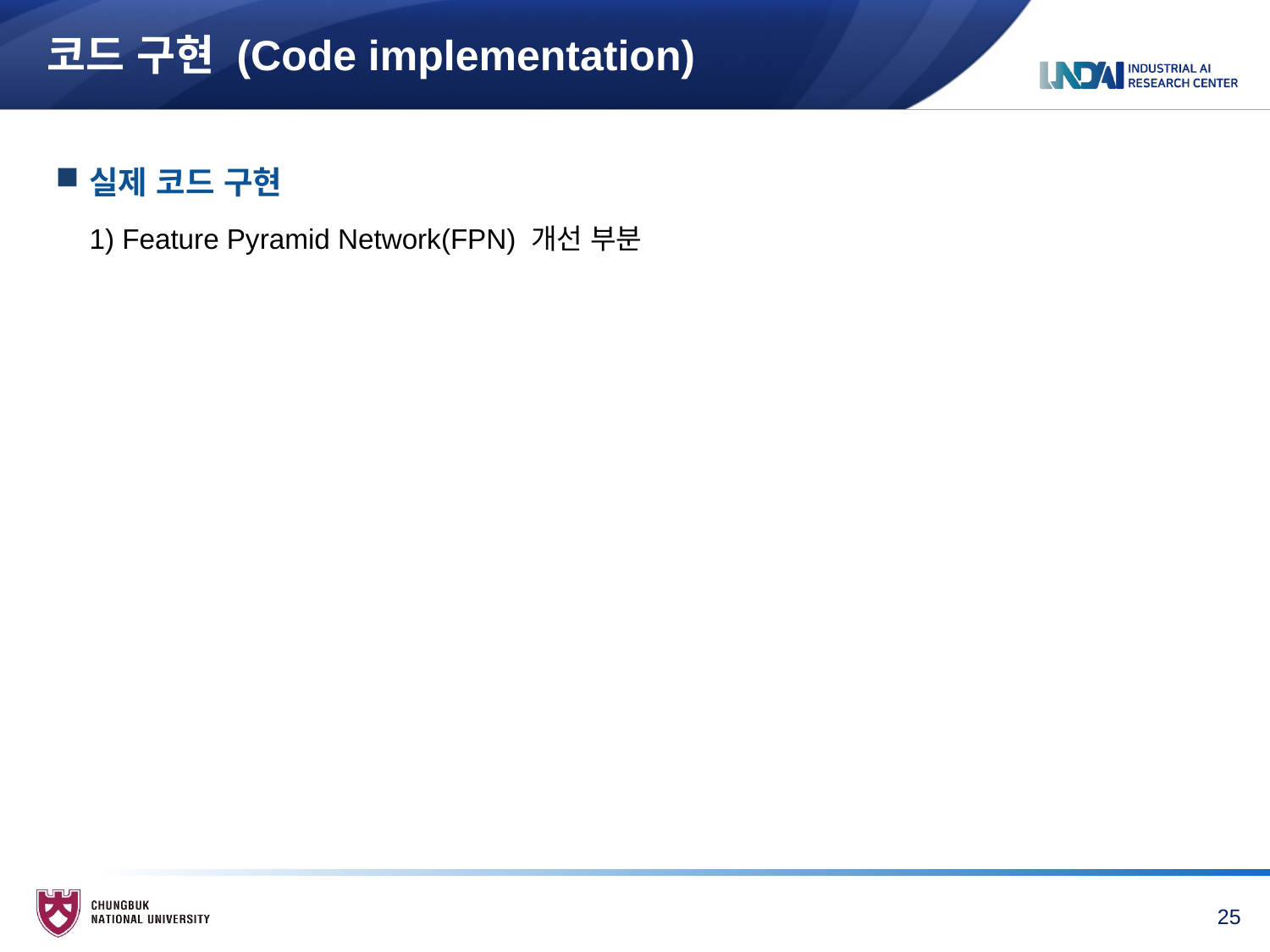

# 코드 구현 (Code implementation)
실제 코드 구현
1) Feature Pyramid Network(FPN) 개선 부분